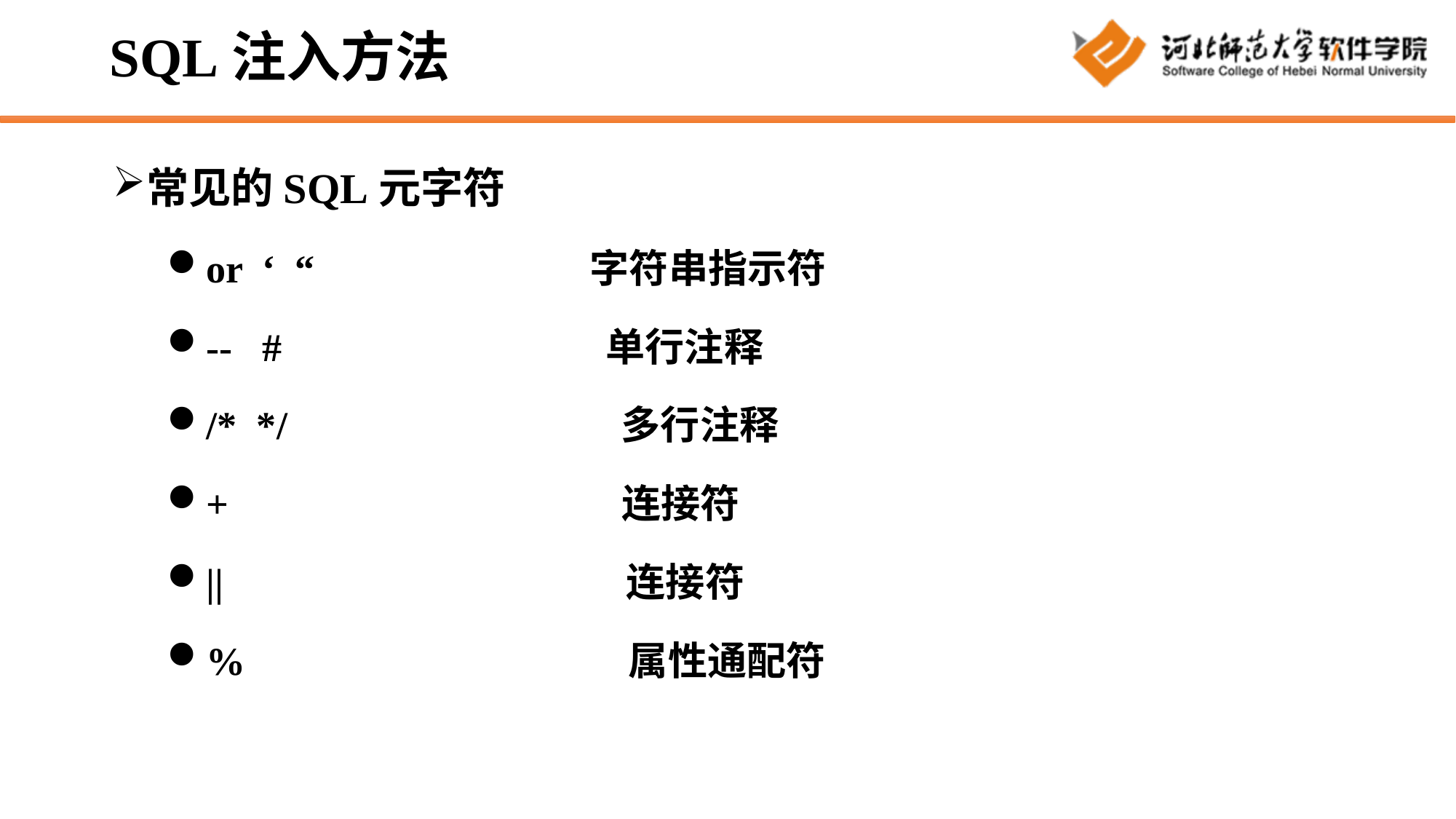

# SQL注入方法
常见的SQL元字符
or  ‘  “                           字符串指示符
--   #                                单行注释
/*  */                                 多行注释
+                                       连接符
||                                        连接符
%                                      属性通配符